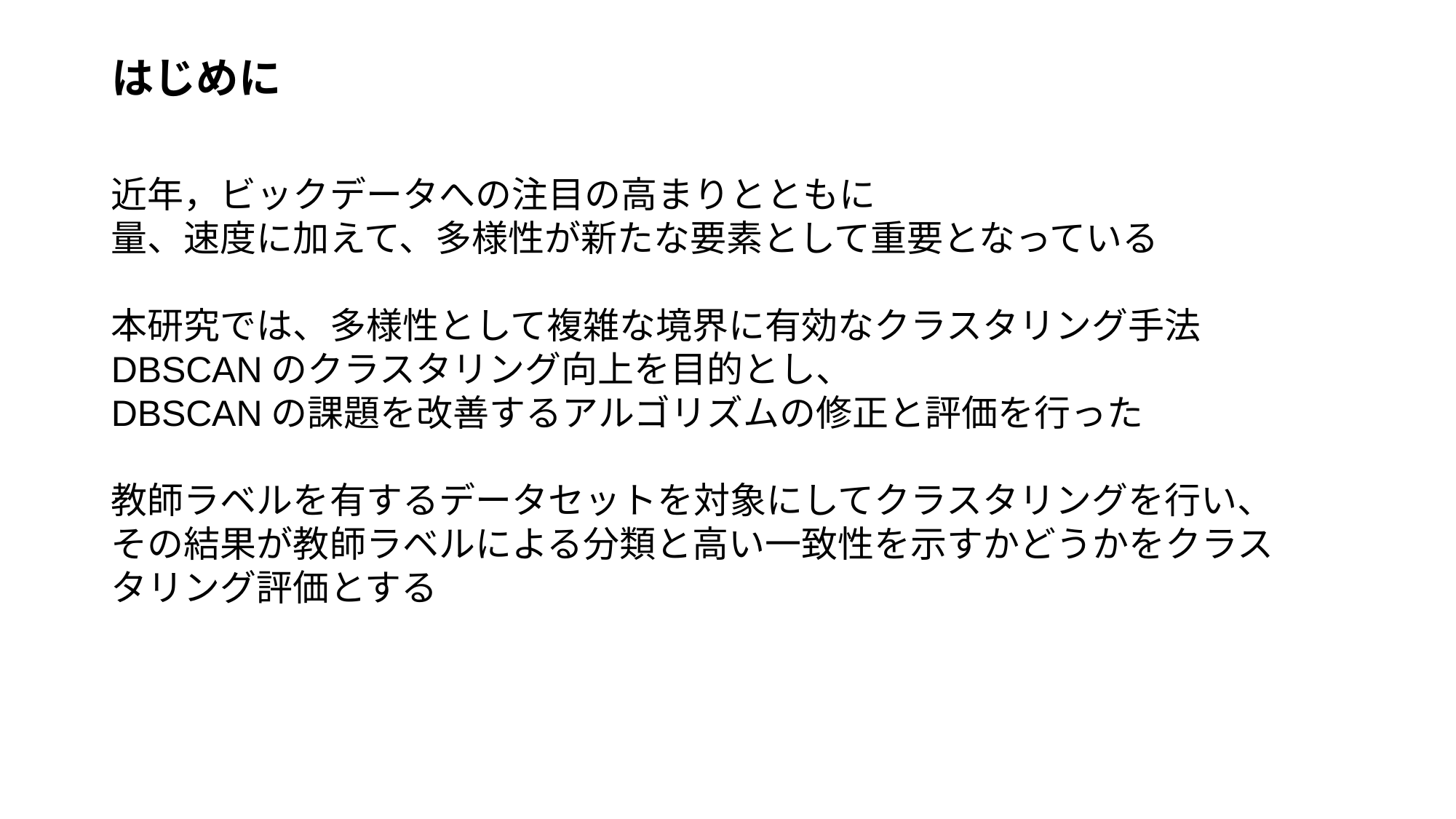

# はじめに
近年，ビックデータへの注目の高まりとともに
量、速度に加えて、多様性が新たな要素として重要となっている

本研究では、多様性として複雑な境界に有効なクラスタリング手法DBSCANのクラスタリング向上を目的とし、
DBSCANの課題を改善するアルゴリズムの修正と評価を行った

教師ラベルを有するデータセットを対象にしてクラスタリングを行い、その結果が教師ラベルによる分類と高い一致性を示すかどうかをクラスタリング評価とする